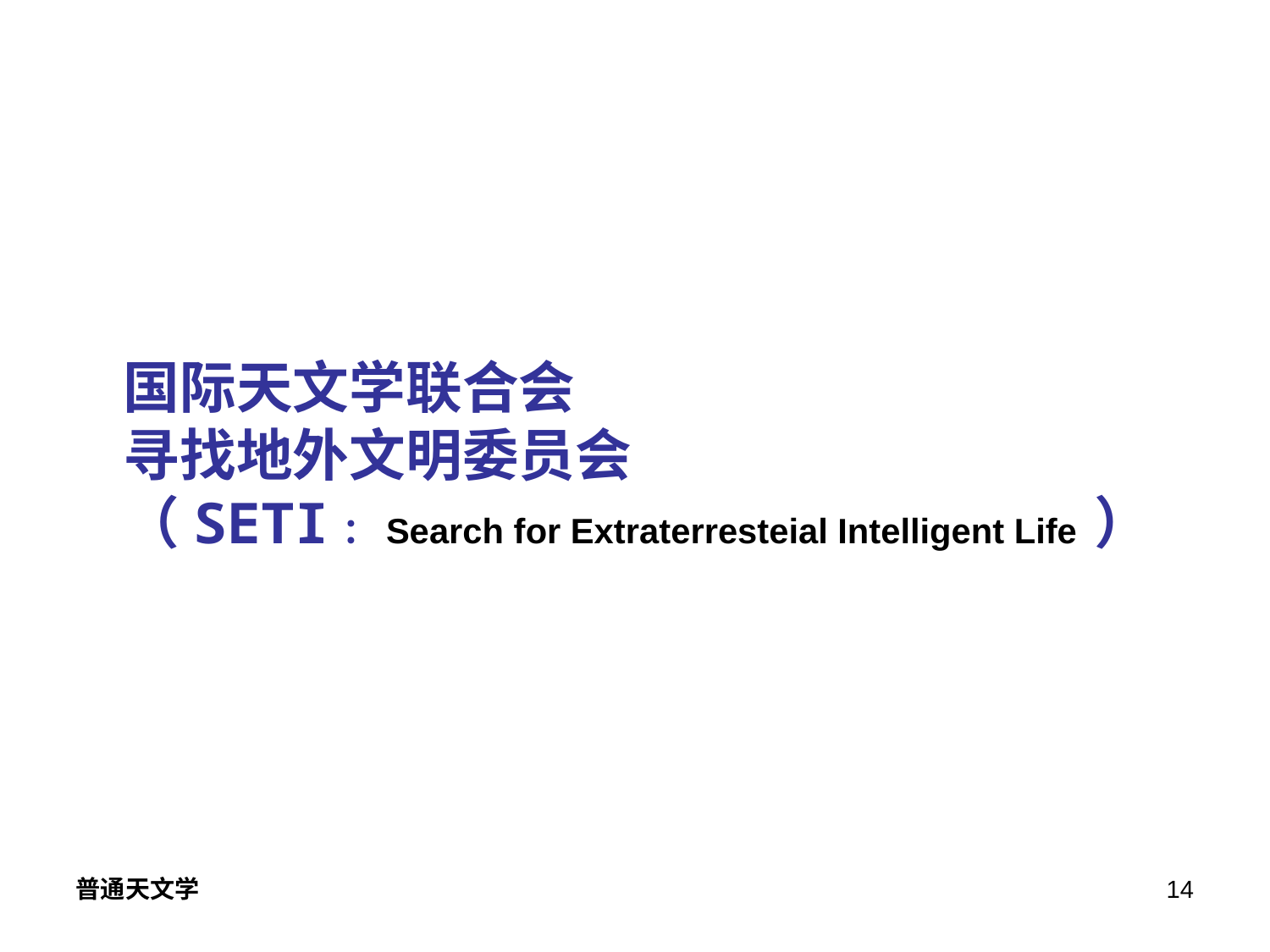

国际天文学联合会
寻找地外文明委员会
（SETI：Search for Extraterresteial Intelligent Life ）

普通天文学
14